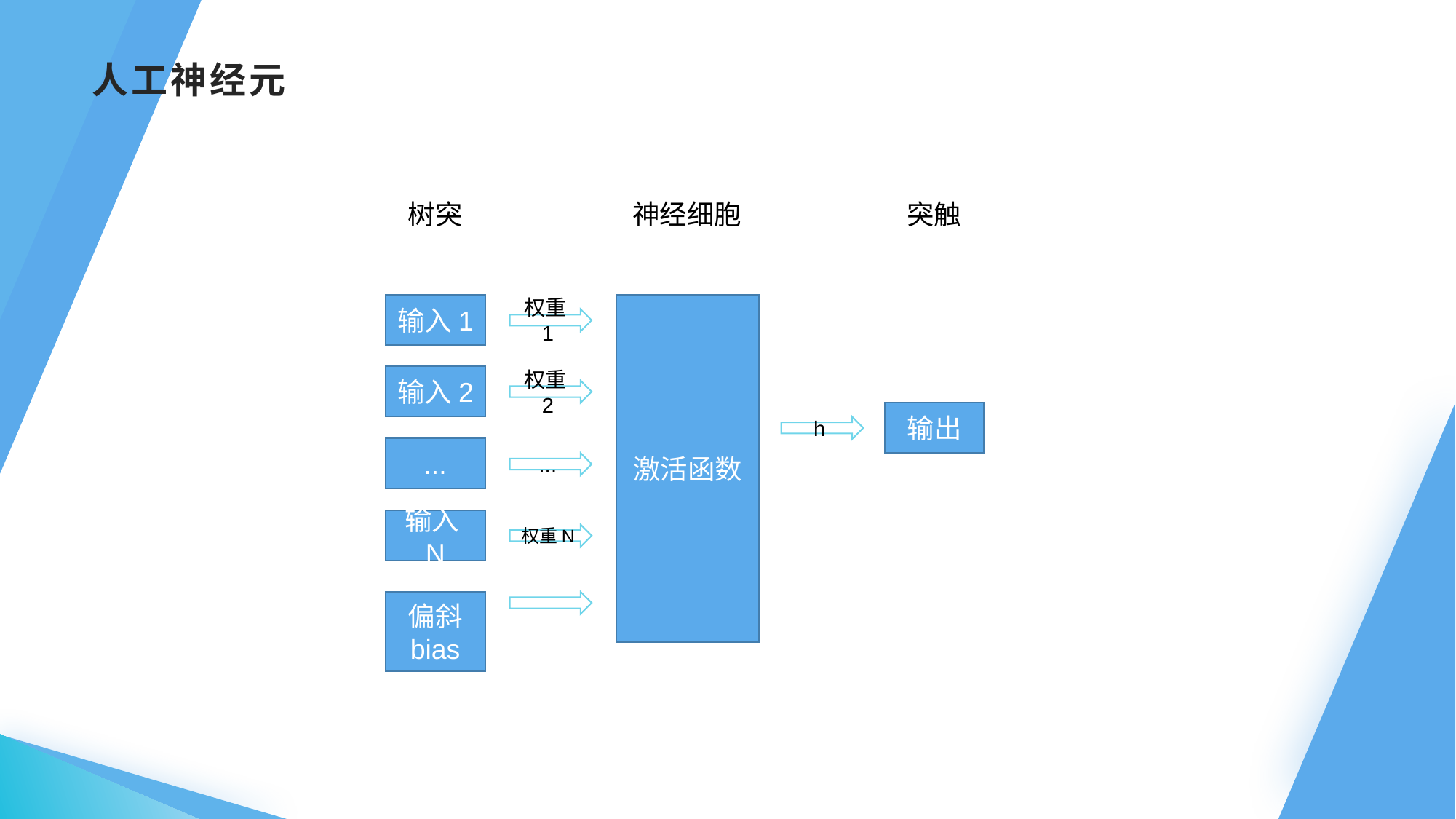

# 人工神经元
树突
神经细胞
突触
输入1
激活函数
权重1
输入2
权重2
输出
h
...
...
输入N
权重N
偏斜
bias